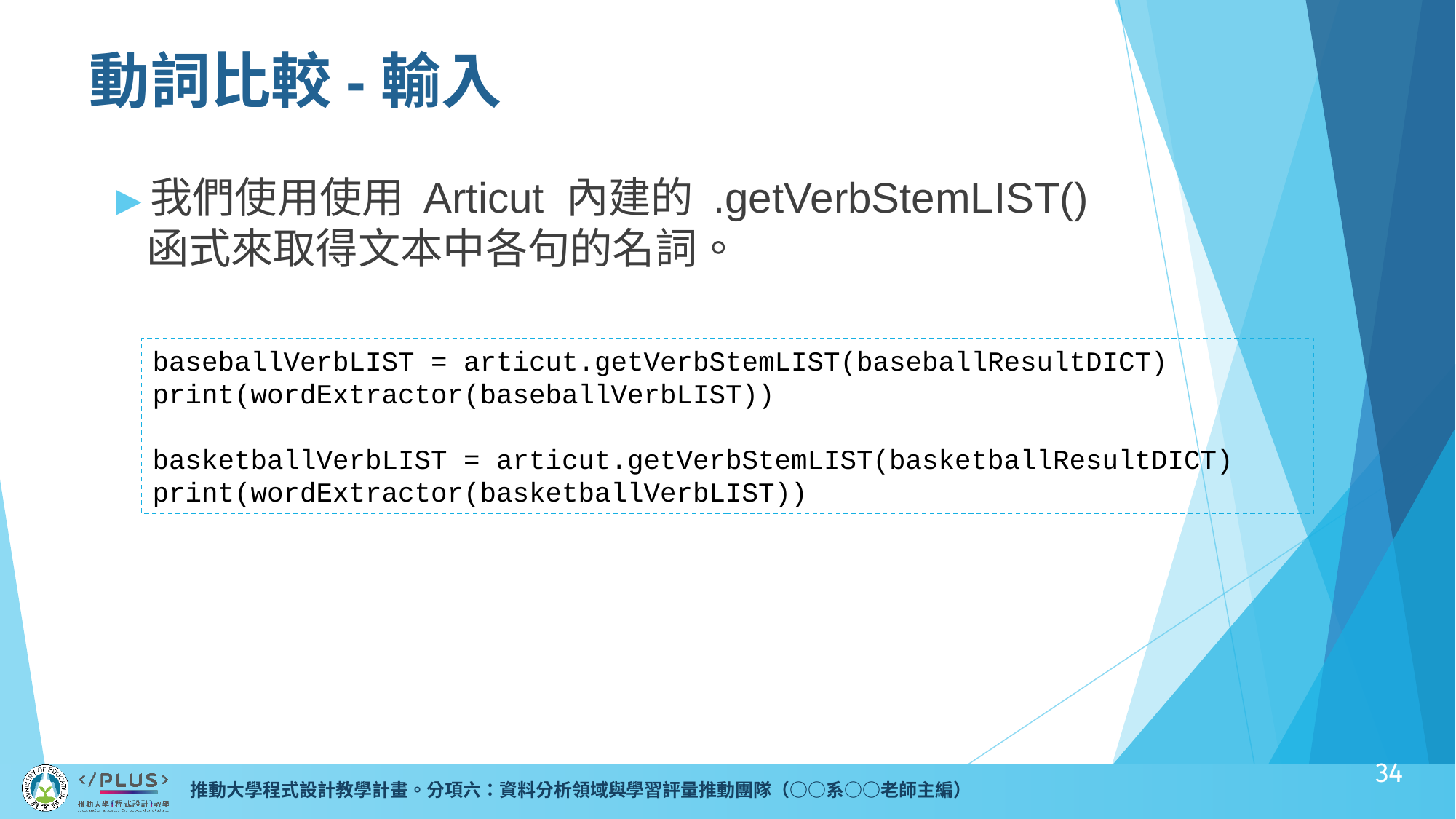

# 動詞比較-輸入
我們使用使用 Articut 內建的 .getVerbStemLIST() 函式來取得文本中各句的名詞。
baseballVerbLIST = articut.getVerbStemLIST(baseballResultDICT)
print(wordExtractor(baseballVerbLIST))

basketballVerbLIST = articut.getVerbStemLIST(basketballResultDICT)
print(wordExtractor(basketballVerbLIST))
34